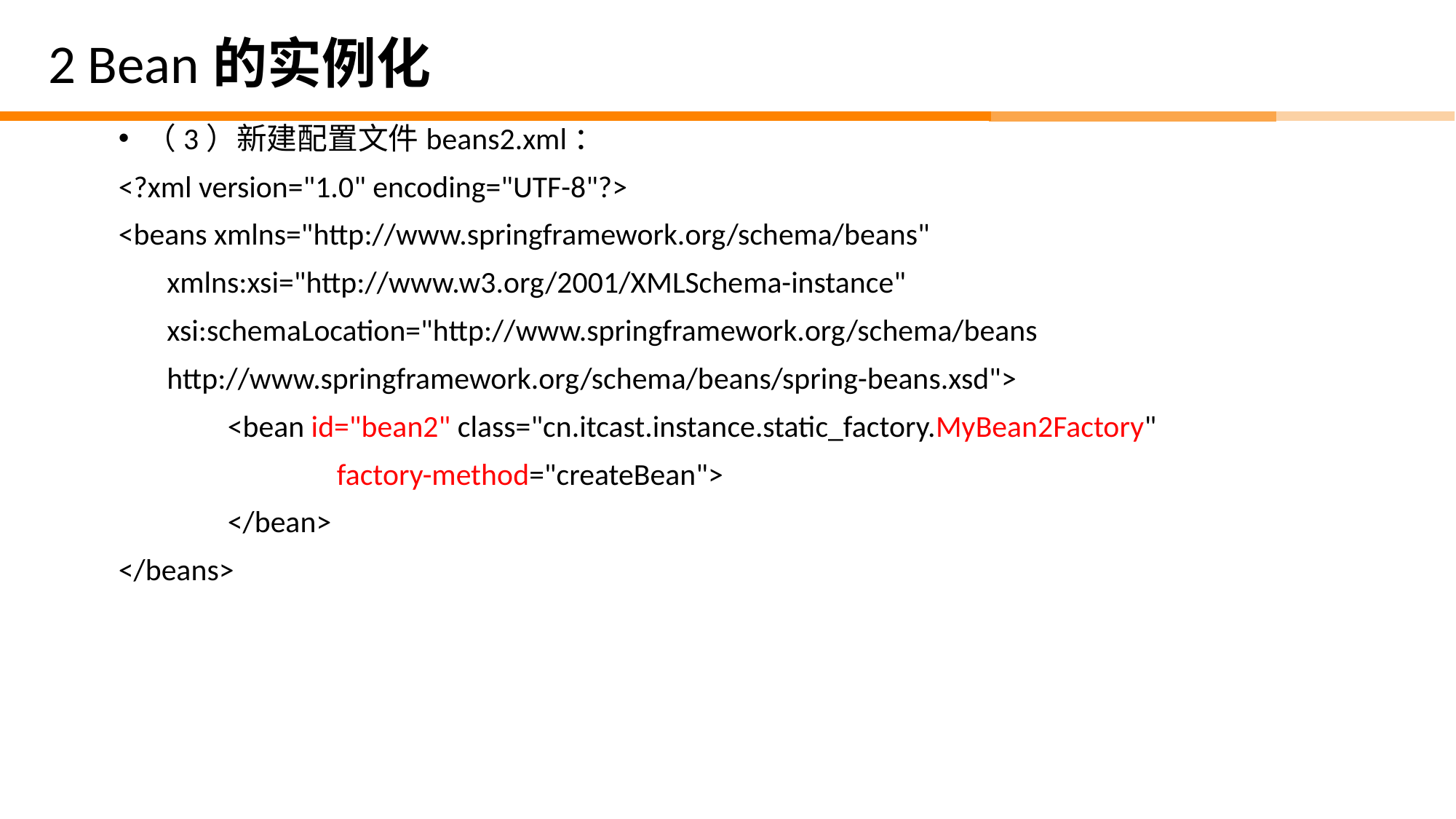

# 2 Bean的实例化
（3）新建配置文件beans2.xml：
<?xml version="1.0" encoding="UTF-8"?>
<beans xmlns="http://www.springframework.org/schema/beans"
       xmlns:xsi="http://www.w3.org/2001/XMLSchema-instance"
       xsi:schemaLocation="http://www.springframework.org/schema/beans
       http://www.springframework.org/schema/beans/spring-beans.xsd">
	<bean id="bean2" class="cn.itcast.instance.static_factory.MyBean2Factory"
		factory-method="createBean">
	</bean>
</beans>